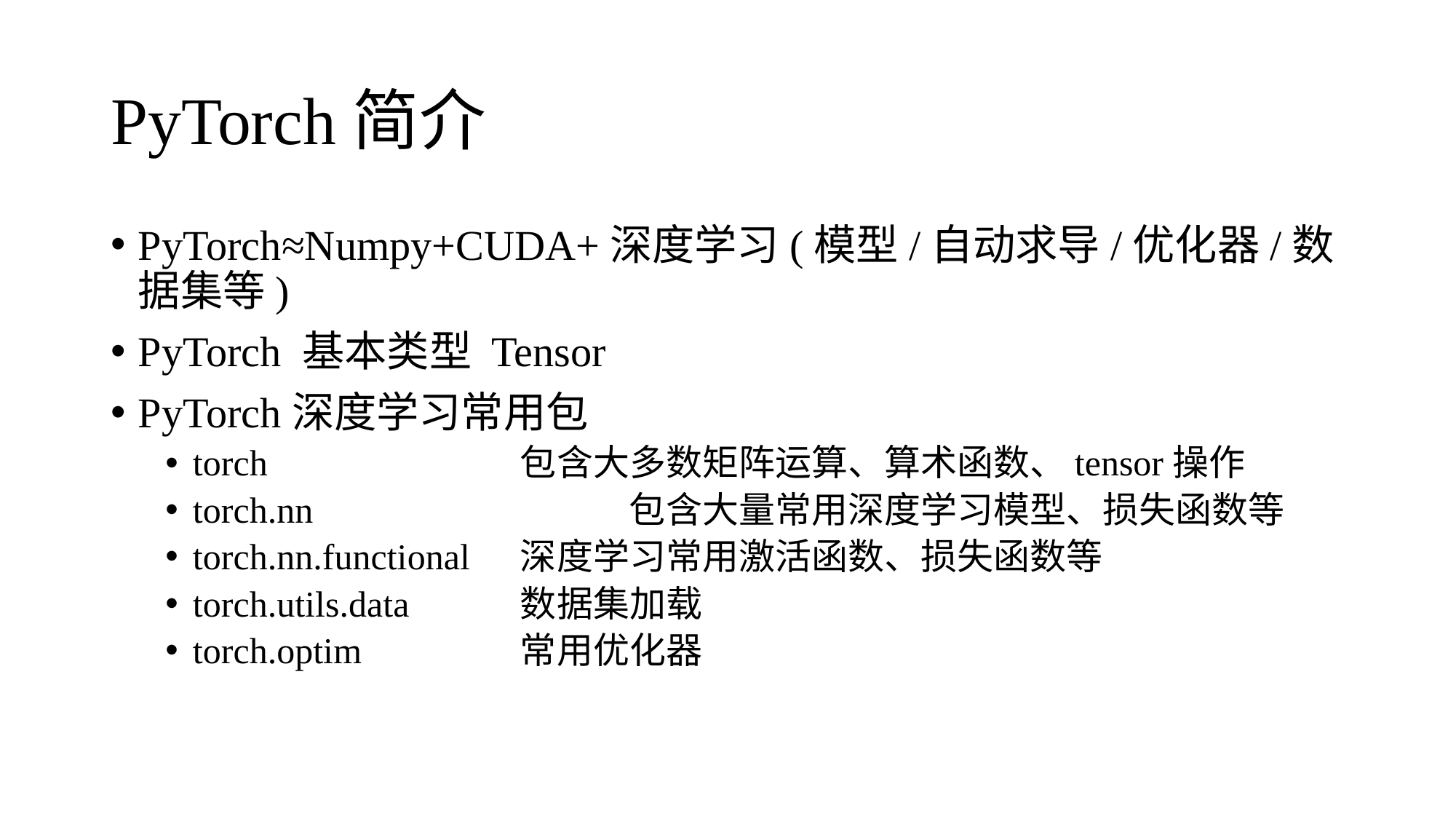

# PyTorch简介
PyTorch≈Numpy+CUDA+深度学习(模型/自动求导/优化器/数据集等)
PyTorch 基本类型 Tensor
PyTorch深度学习常用包
torch			包含大多数矩阵运算、算术函数、tensor操作
torch.nn			包含大量常用深度学习模型、损失函数等
torch.nn.functional	深度学习常用激活函数、损失函数等
torch.utils.data		数据集加载
torch.optim 		常用优化器